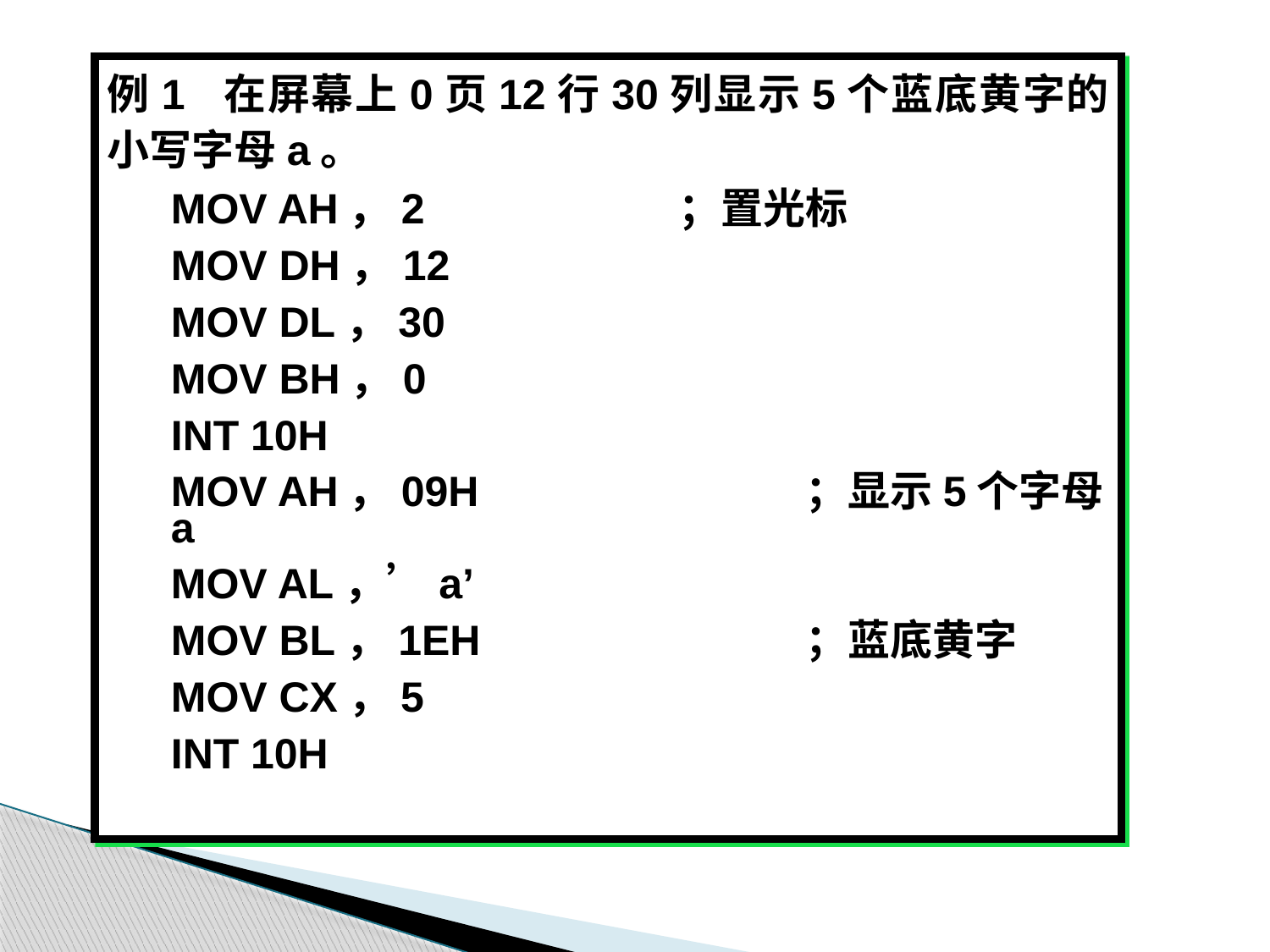

例1  在屏幕上0页12行30列显示5个蓝底黄字的小写字母a。
MOV AH，2			；置光标
MOV DH，12
MOV DL，30
MOV BH，0
INT 10H
MOV AH，09H			；显示5个字母a
MOV AL，’a’
MOV BL，1EH			；蓝底黄字
MOV CX，5
INT 10H